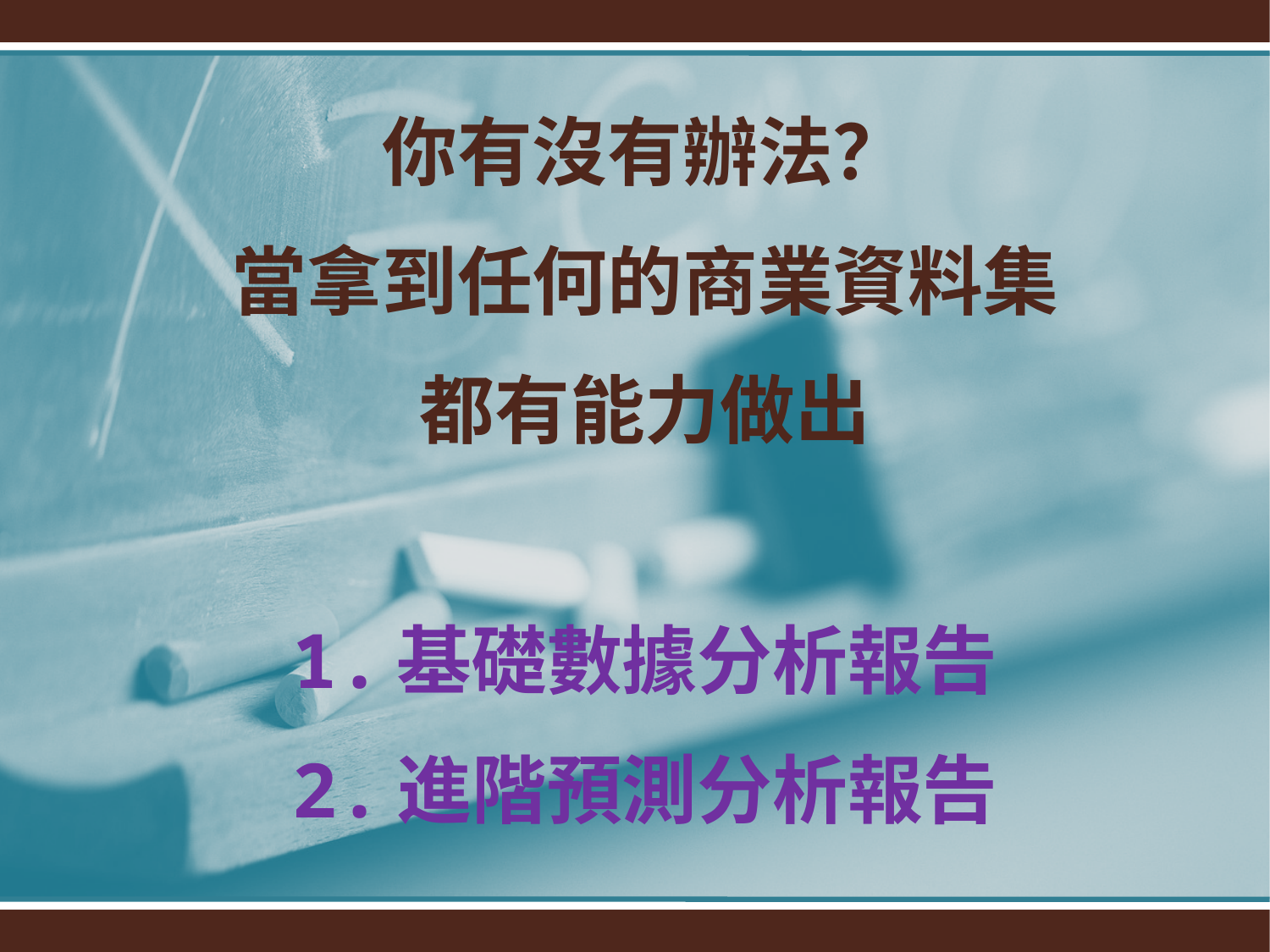

你有沒有辦法？
當拿到任何的商業資料集
都有能力做出

1.基礎數據分析報告
2.進階預測分析報告